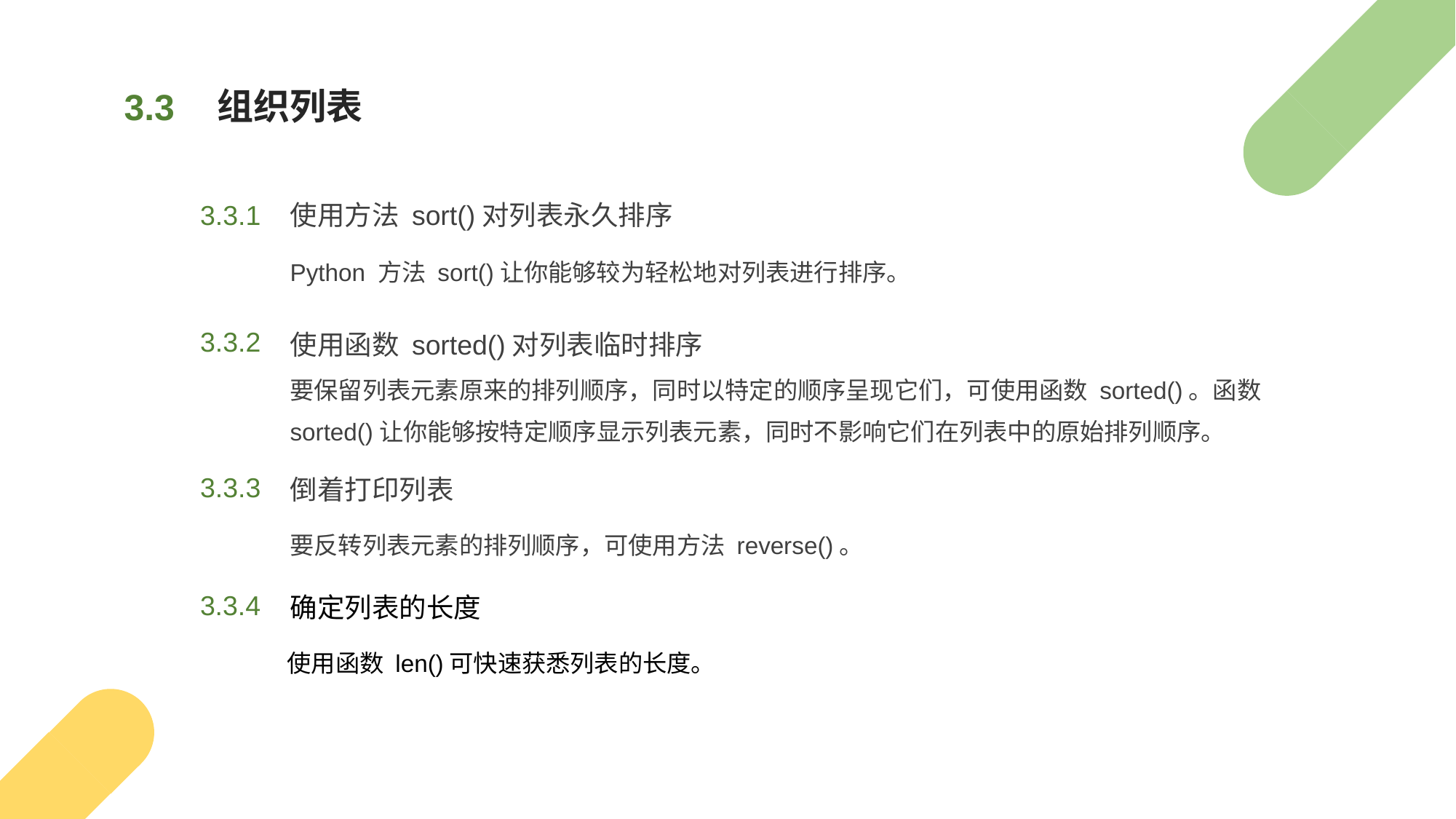

# 组织列表
3.3
3.3.1
使用方法 sort()对列表永久排序
Python 方法 sort()让你能够较为轻松地对列表进行排序。
3.3.2
使用函数 sorted()对列表临时排序
要保留列表元素原来的排列顺序，同时以特定的顺序呈现它们，可使用函数 sorted()。函数
sorted()让你能够按特定顺序显示列表元素，同时不影响它们在列表中的原始排列顺序。
3.3.3
倒着打印列表
要反转列表元素的排列顺序，可使用方法 reverse()。
确定列表的长度
3.3.4
使用函数 len()可快速获悉列表的长度。